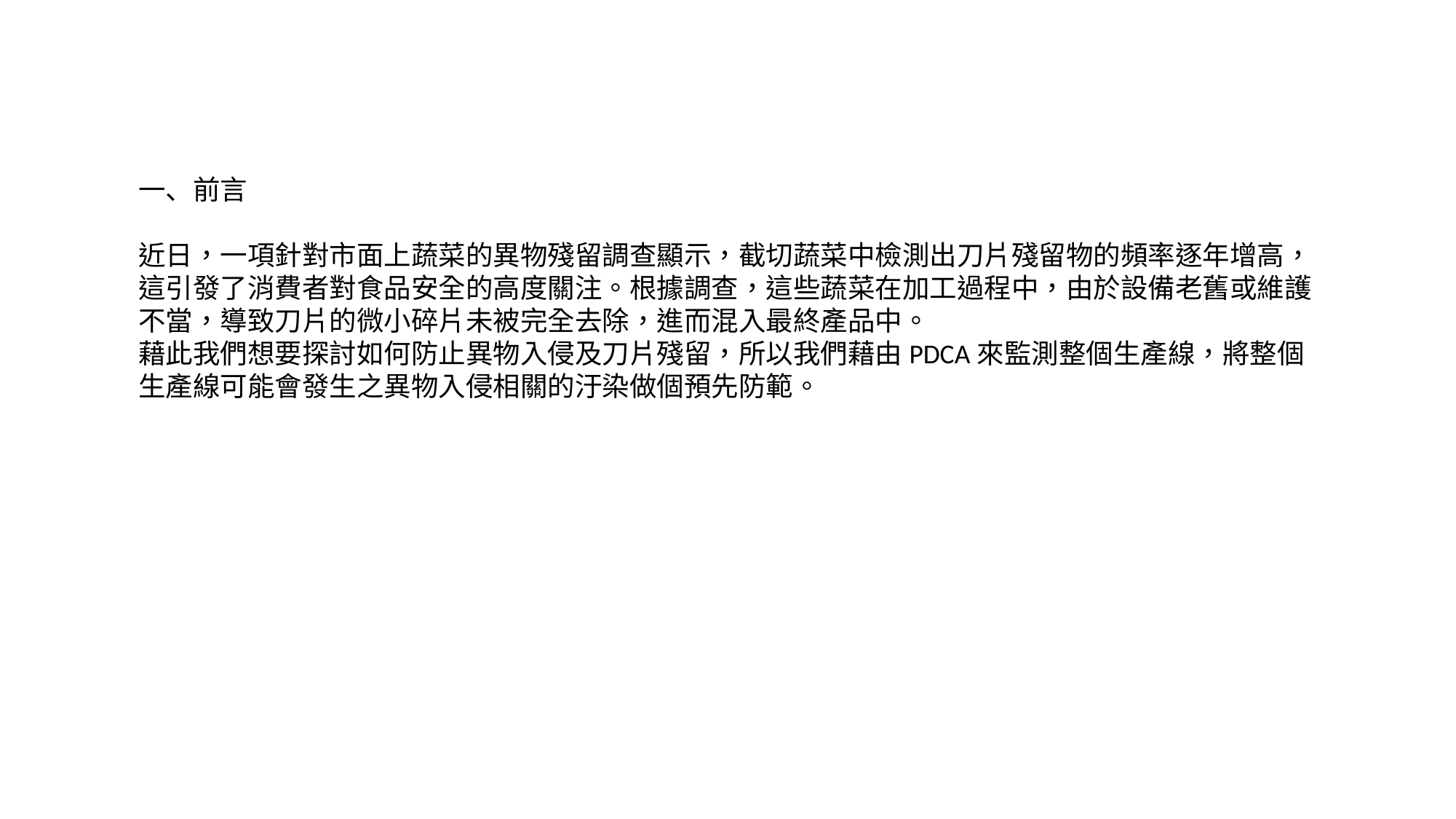

一、前言

近日，一項針對市面上蔬菜的異物殘留調查顯示，截切蔬菜中檢測出刀片殘留物的頻率逐年增高，這引發了消費者對食品安全的高度關注。根據調查，這些蔬菜在加工過程中，由於設備老舊或維護不當，導致刀片的微小碎片未被完全去除，進而混入最終產品中。
藉此我們想要探討如何防止異物入侵及刀片殘留，所以我們藉由PDCA來監測整個生產線，將整個生產線可能會發生之異物入侵相關的汙染做個預先防範。